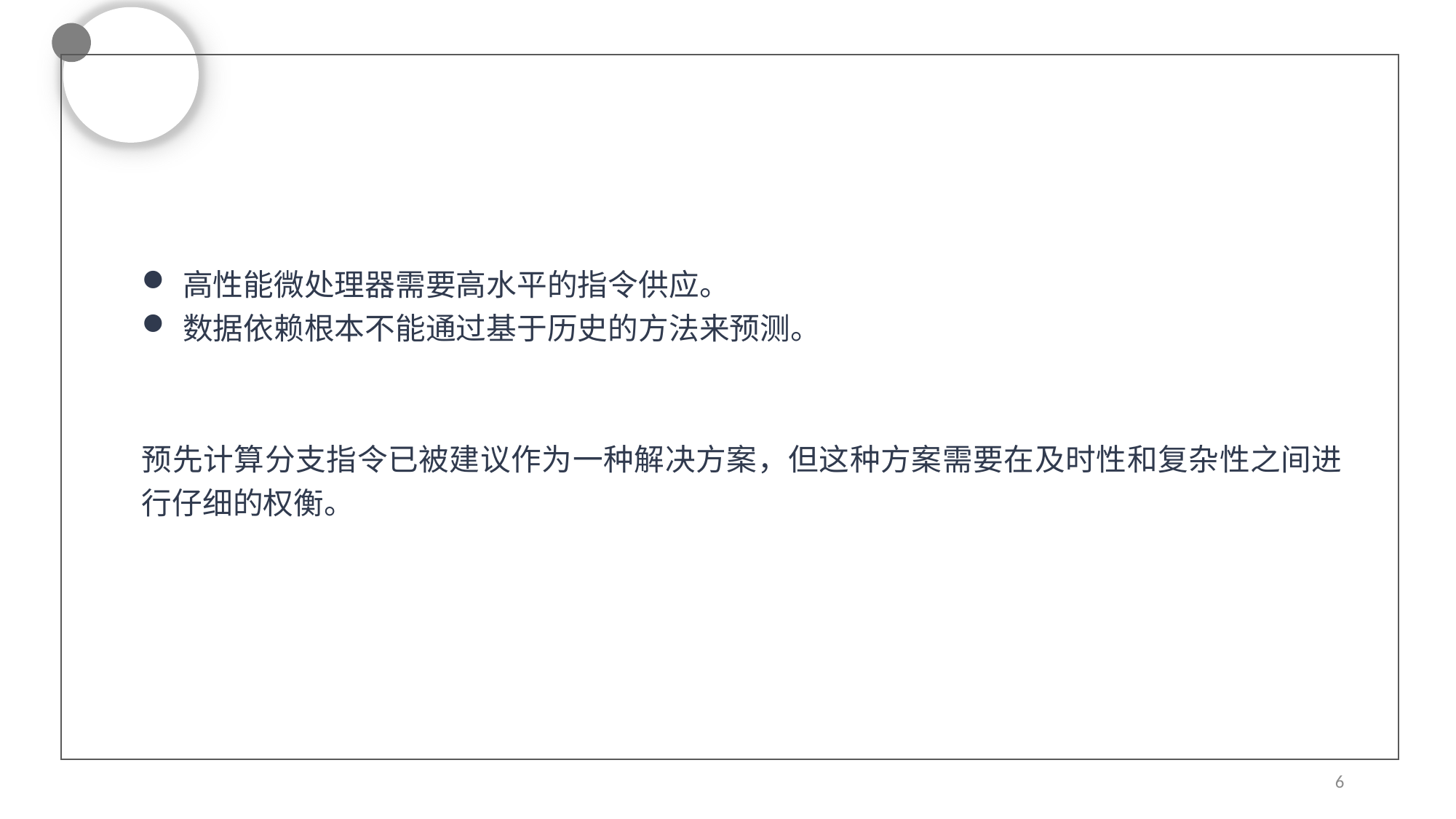

高性能微处理器需要高水平的指令供应。
数据依赖根本不能通过基于历史的方法来预测。

预先计算分支指令已被建议作为一种解决方案，但这种方案需要在及时性和复杂性之间进行仔细的权衡。
6